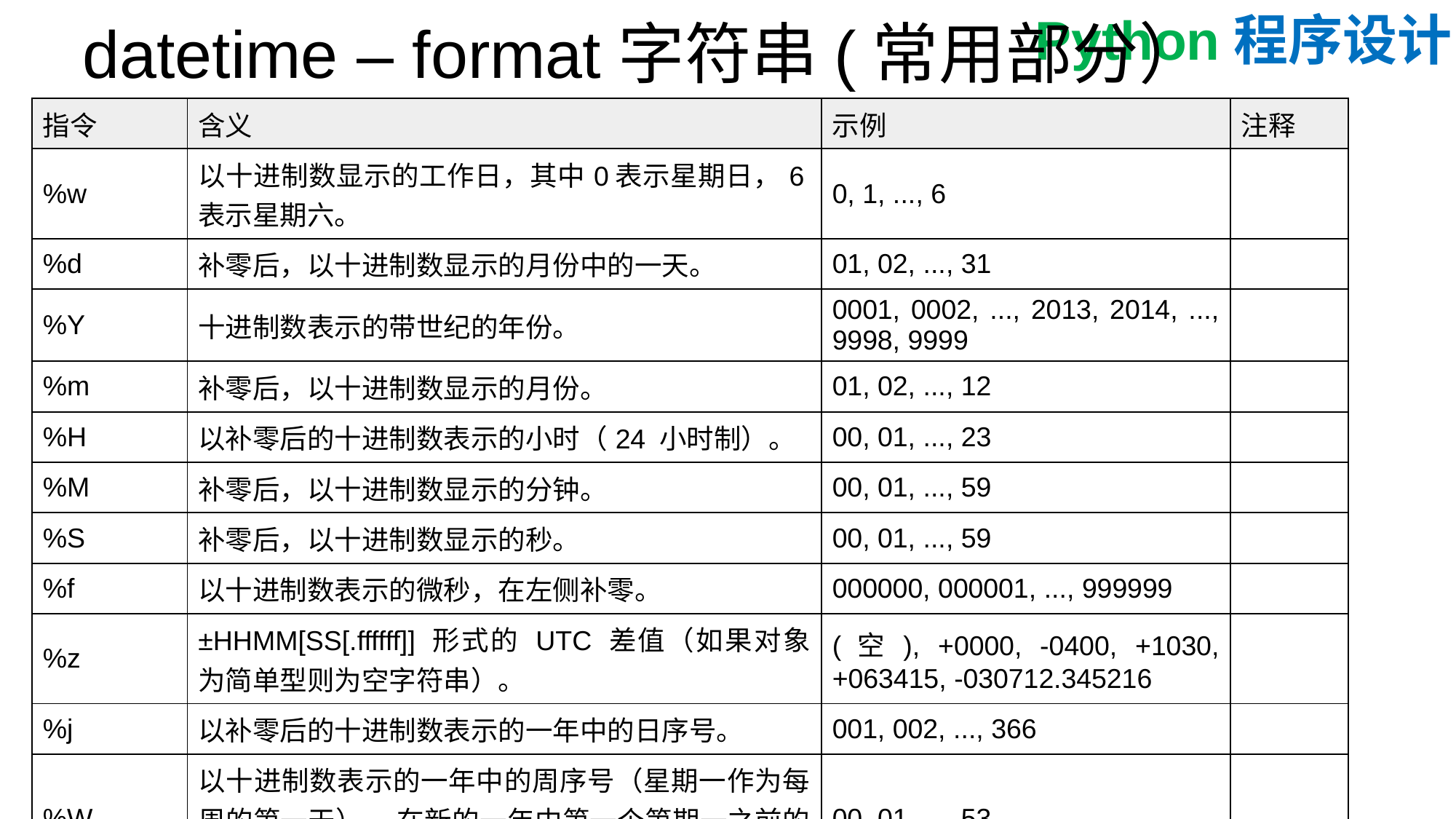

# datetime – format字符串(常用部分）
| 指令 | 含义 | 示例 | 注释 |
| --- | --- | --- | --- |
| %w | 以十进制数显示的工作日，其中0表示星期日，6表示星期六。 | 0, 1, ..., 6 |  |
| %d | 补零后，以十进制数显示的月份中的一天。 | 01, 02, ..., 31 |  |
| %Y | 十进制数表示的带世纪的年份。 | 0001, 0002, ..., 2013, 2014, ..., 9998, 9999 |  |
| %m | 补零后，以十进制数显示的月份。 | 01, 02, ..., 12 |  |
| %H | 以补零后的十进制数表示的小时（24 小时制）。 | 00, 01, ..., 23 |  |
| %M | 补零后，以十进制数显示的分钟。 | 00, 01, ..., 59 |  |
| %S | 补零后，以十进制数显示的秒。 | 00, 01, ..., 59 |  |
| %f | 以十进制数表示的微秒，在左侧补零。 | 000000, 000001, ..., 999999 |  |
| %z | ±HHMM[SS[.ffffff]] 形式的 UTC 差值（如果对象为简单型则为空字符串）。 | (空), +0000, -0400, +1030, +063415, -030712.345216 |  |
| %j | 以补零后的十进制数表示的一年中的日序号。 | 001, 002, ..., 366 |  |
| %W | 以十进制数表示的一年中的周序号（星期一作为每周的第一天）。 在新的一年中第一个第期一之前的所有日子都被视为是在第 0 周。 | 00, 01, ..., 53 |  |